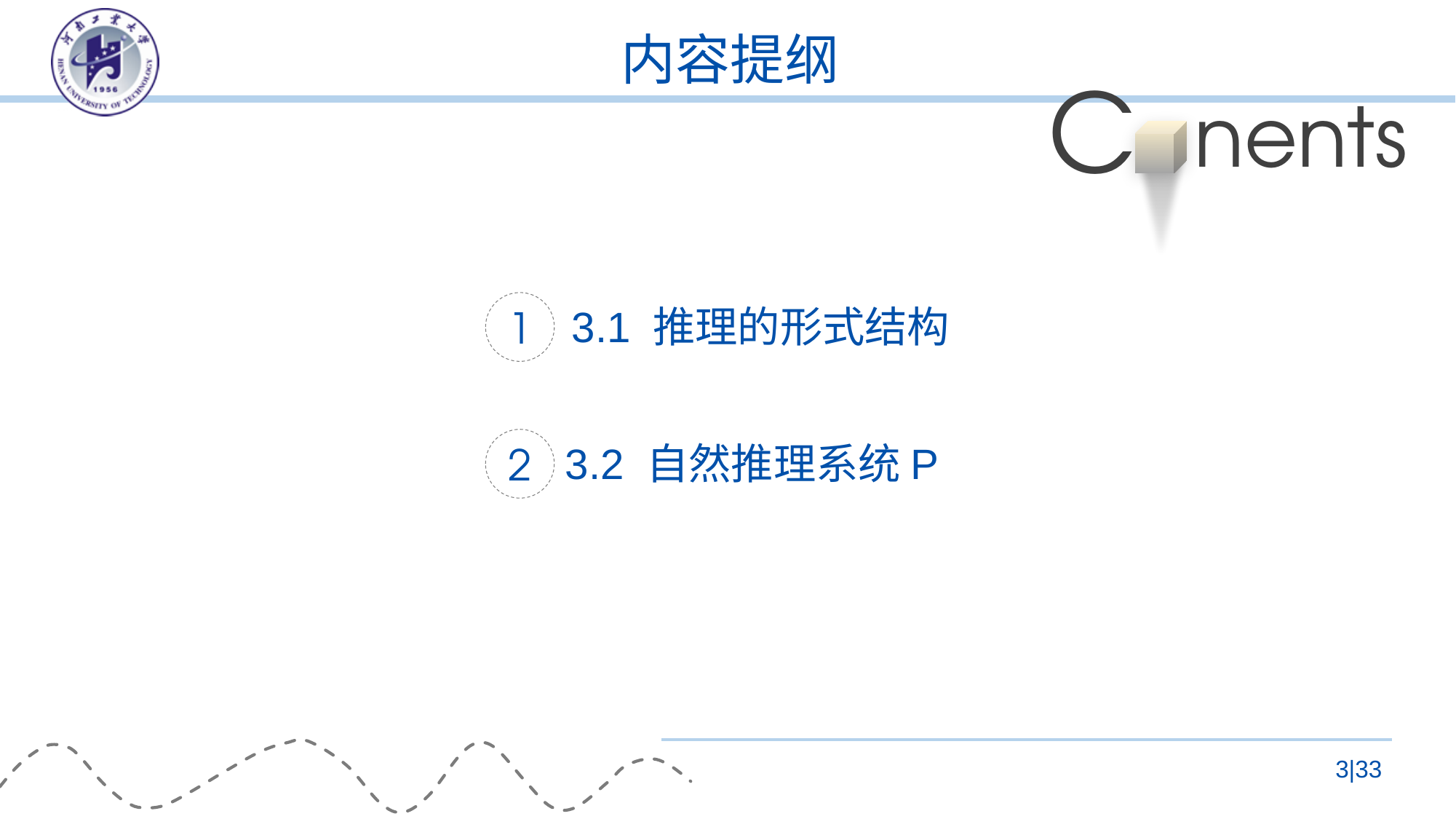

# 内容提纲
C
nents

1
3.1 推理的形式结构
2
3.2 自然推理系统P
3|33